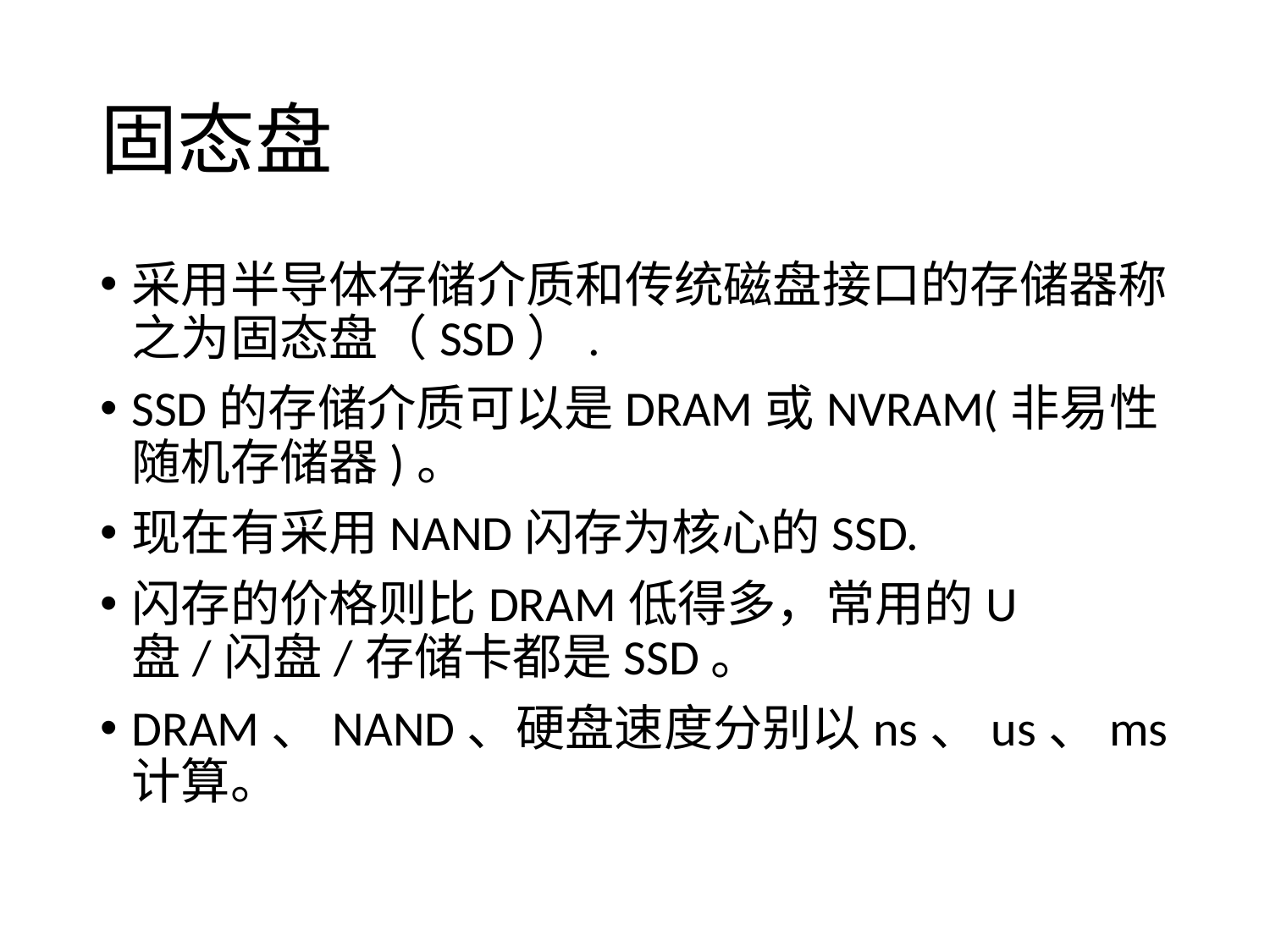

# 固态盘
采用半导体存储介质和传统磁盘接口的存储器称之为固态盘（SSD）.
SSD的存储介质可以是DRAM或NVRAM(非易性随机存储器)。
现在有采用NAND闪存为核心的SSD.
闪存的价格则比DRAM低得多，常用的U盘/闪盘/存储卡都是SSD。
DRAM、NAND、硬盘速度分别以ns、us、ms计算。